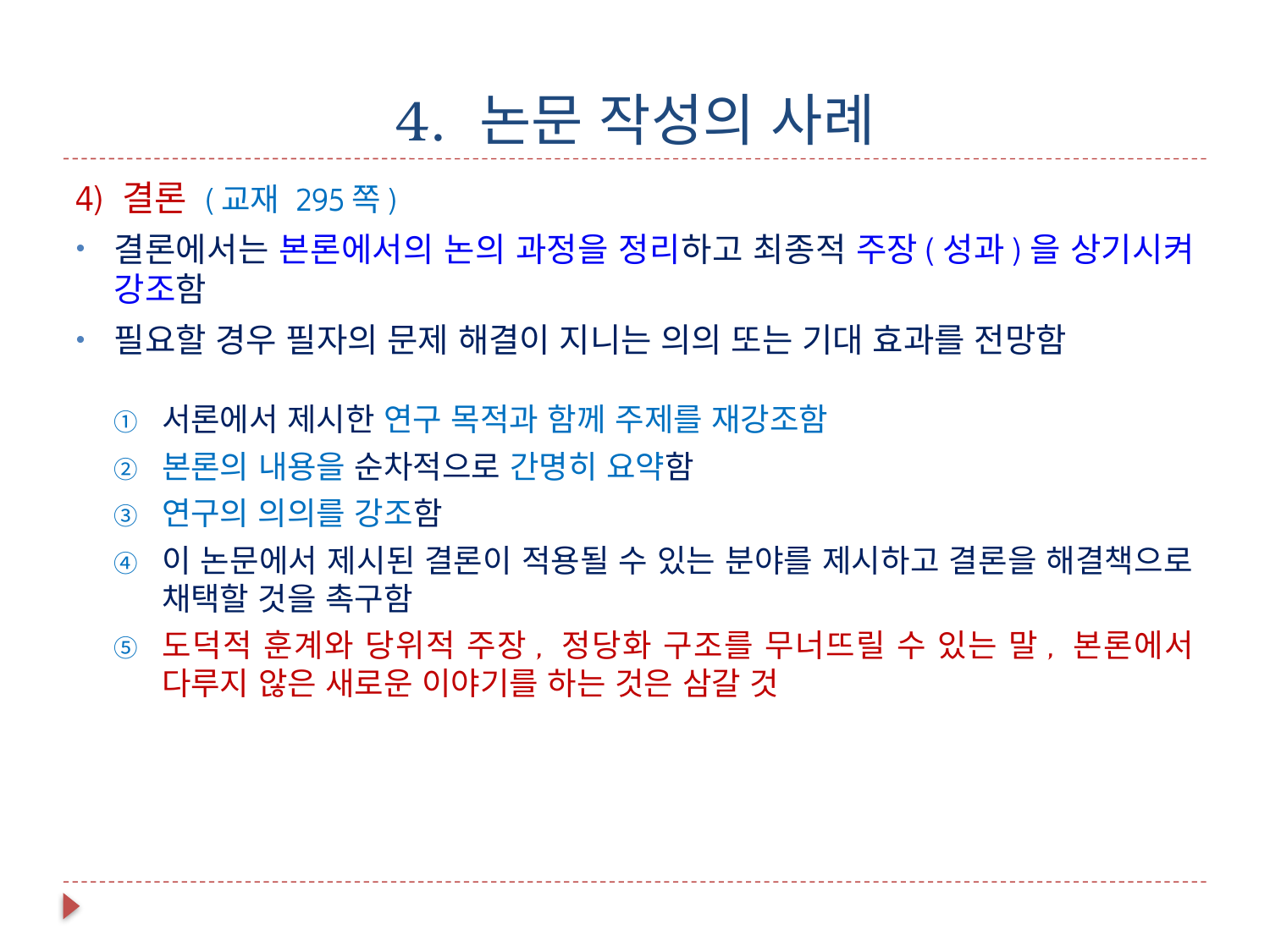

# 4. 논문 작성의 사례
4) 결론 (교재 295쪽)
결론에서는 본론에서의 논의 과정을 정리하고 최종적 주장(성과)을 상기시켜 강조함
필요할 경우 필자의 문제 해결이 지니는 의의 또는 기대 효과를 전망함

서론에서 제시한 연구 목적과 함께 주제를 재강조함
본론의 내용을 순차적으로 간명히 요약함
연구의 의의를 강조함
이 논문에서 제시된 결론이 적용될 수 있는 분야를 제시하고 결론을 해결책으로 채택할 것을 촉구함
도덕적 훈계와 당위적 주장, 정당화 구조를 무너뜨릴 수 있는 말, 본론에서 다루지 않은 새로운 이야기를 하는 것은 삼갈 것